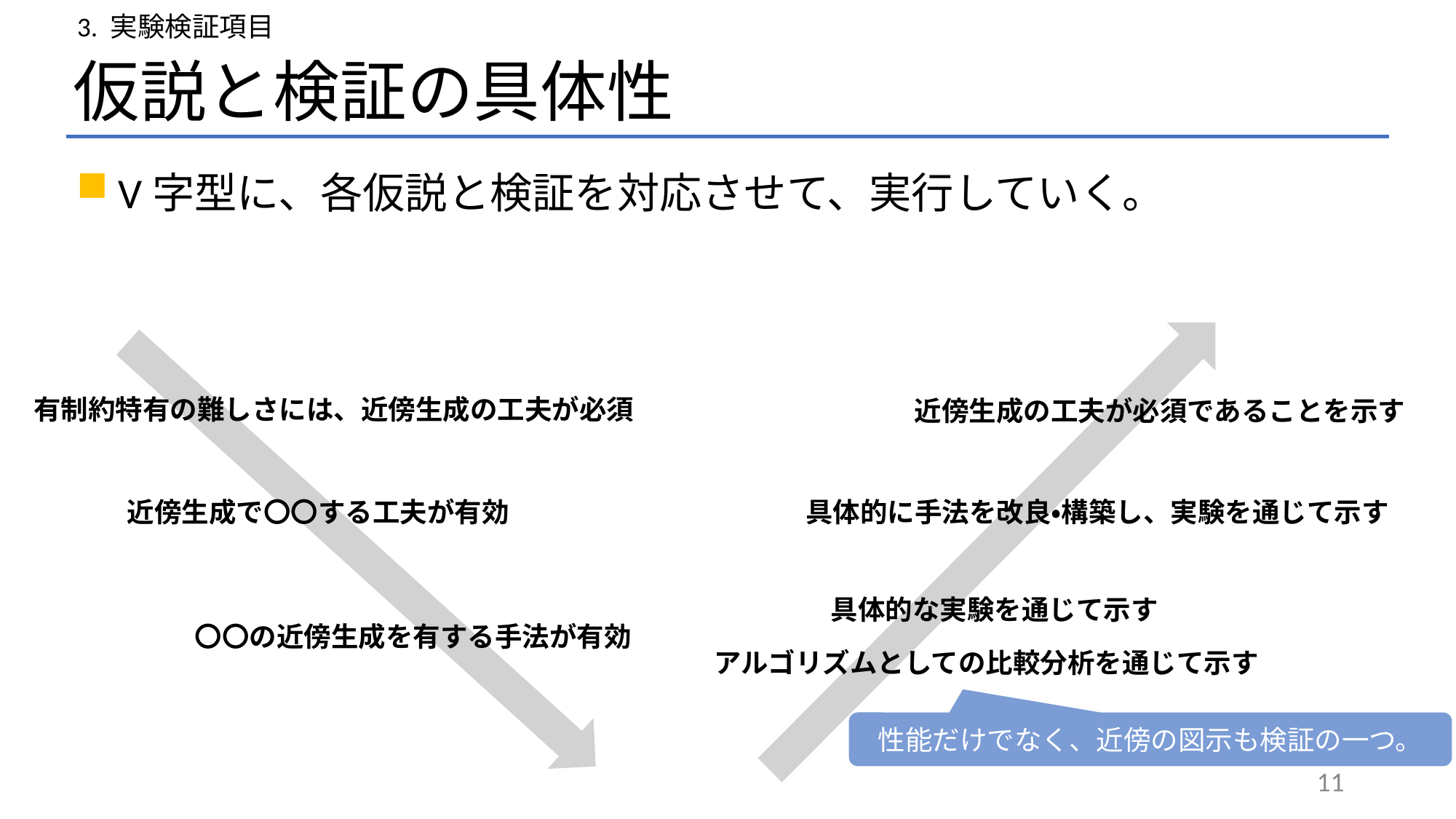

3. 実験検証項目
# 仮説と検証の具体性
V字型に、各仮説と検証を対応させて、実行していく。

有制約特有の難しさには、近傍生成の工夫が必須
近傍生成の工夫が必須であることを示す
近傍生成で〇〇する工夫が有効
具体的に手法を改良・構築し、実験を通じて示す
具体的な実験を通じて示す
〇〇の近傍生成を有する手法が有効
アルゴリズムとしての比較分析を通じて示す
性能だけでなく、近傍の図示も検証の一つ。
11